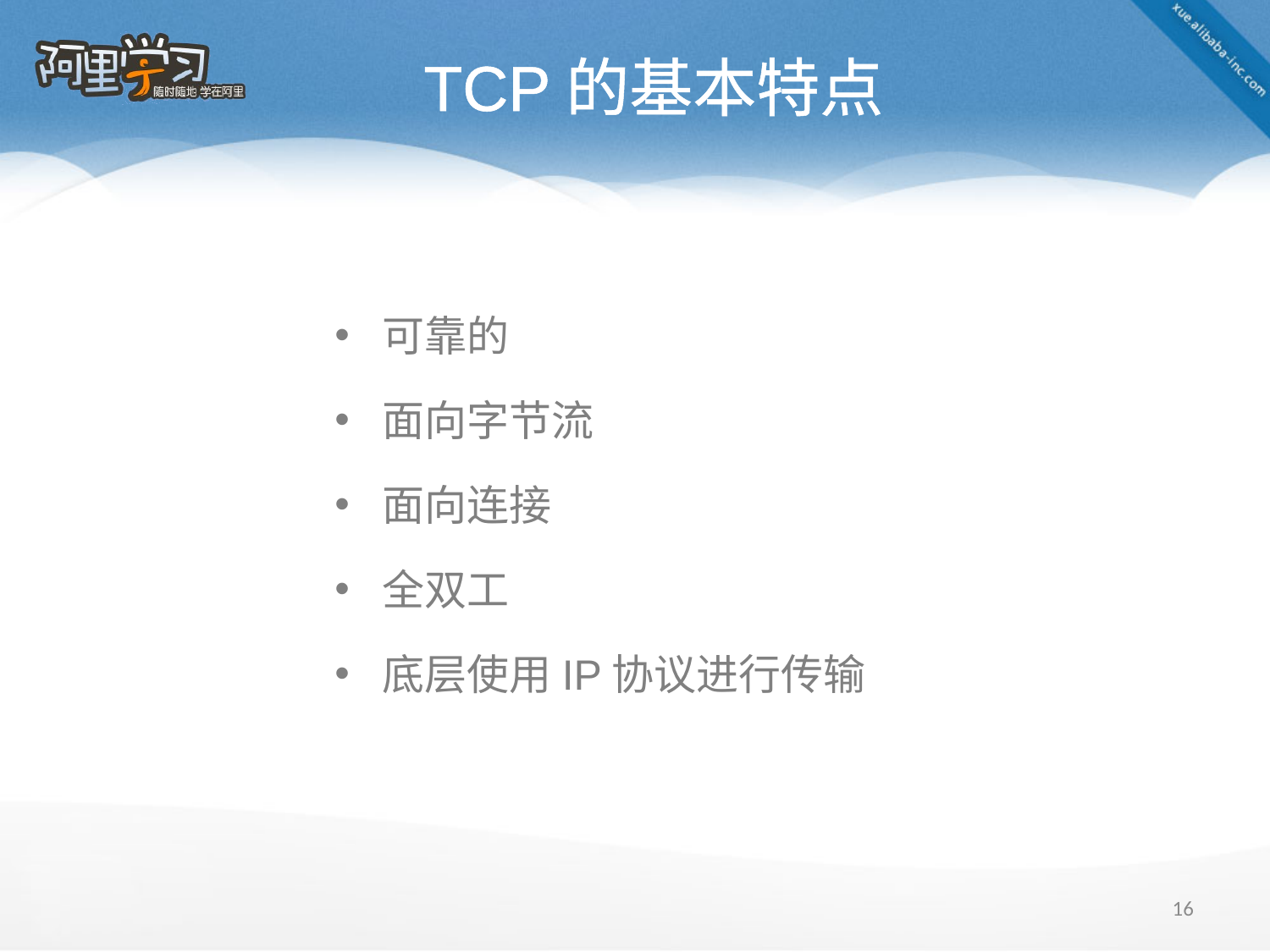

# TCP的基本特点
可靠的
面向字节流
面向连接
全双工
底层使用IP协议进行传输
16